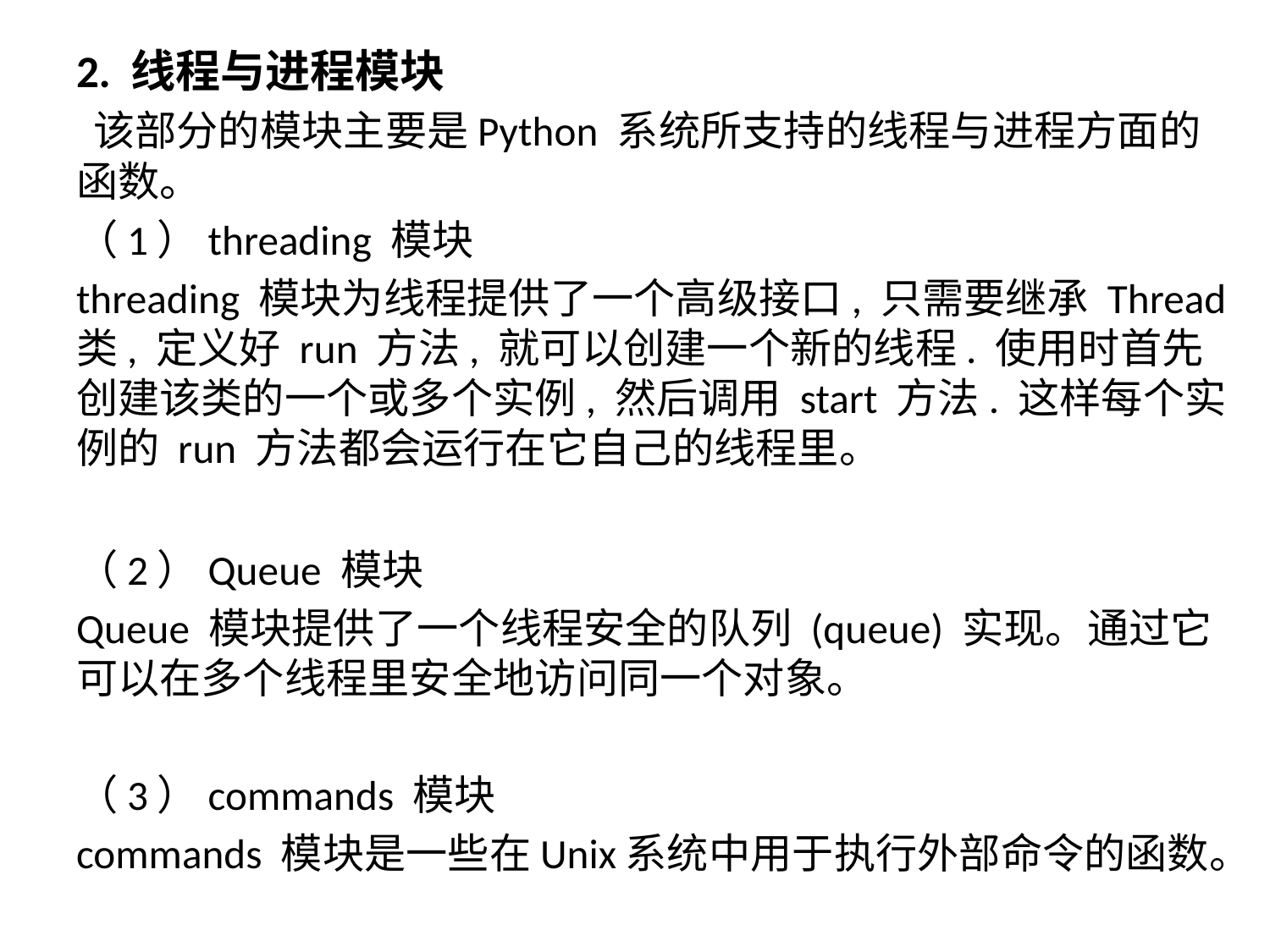

2. 线程与进程模块
 该部分的模块主要是Python 系统所支持的线程与进程方面的函数。
（1）threading 模块
threading 模块为线程提供了一个高级接口, 只需要继承 Thread 类, 定义好 run 方法, 就可以创建一个新的线程. 使用时首先创建该类的一个或多个实例, 然后调用 start 方法. 这样每个实例的 run 方法都会运行在它自己的线程里。

（2）Queue 模块
Queue 模块提供了一个线程安全的队列 (queue) 实现。通过它可以在多个线程里安全地访问同一个对象。

（3）commands 模块
commands 模块是一些在Unix系统中用于执行外部命令的函数。